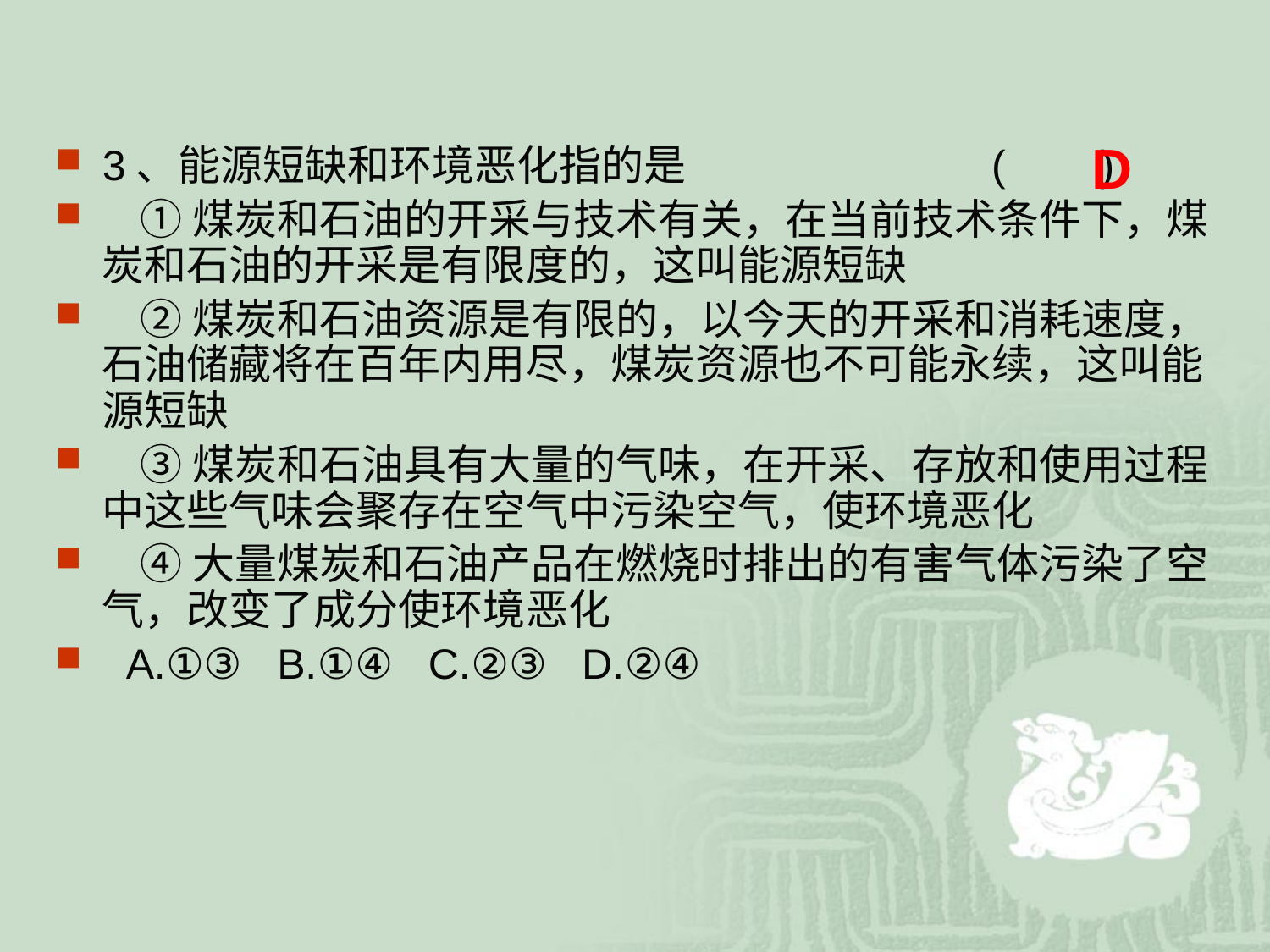

D
3、能源短缺和环境恶化指的是                               (        )
    ①煤炭和石油的开采与技术有关，在当前技术条件下，煤炭和石油的开采是有限度的，这叫能源短缺
    ②煤炭和石油资源是有限的，以今天的开采和消耗速度，石油储藏将在百年内用尽，煤炭资源也不可能永续，这叫能源短缺
    ③煤炭和石油具有大量的气味，在开采、存放和使用过程中这些气味会聚存在空气中污染空气，使环境恶化
    ④大量煤炭和石油产品在燃烧时排出的有害气体污染了空气，改变了成分使环境恶化
  A.①③   B.①④   C.②③   D.②④